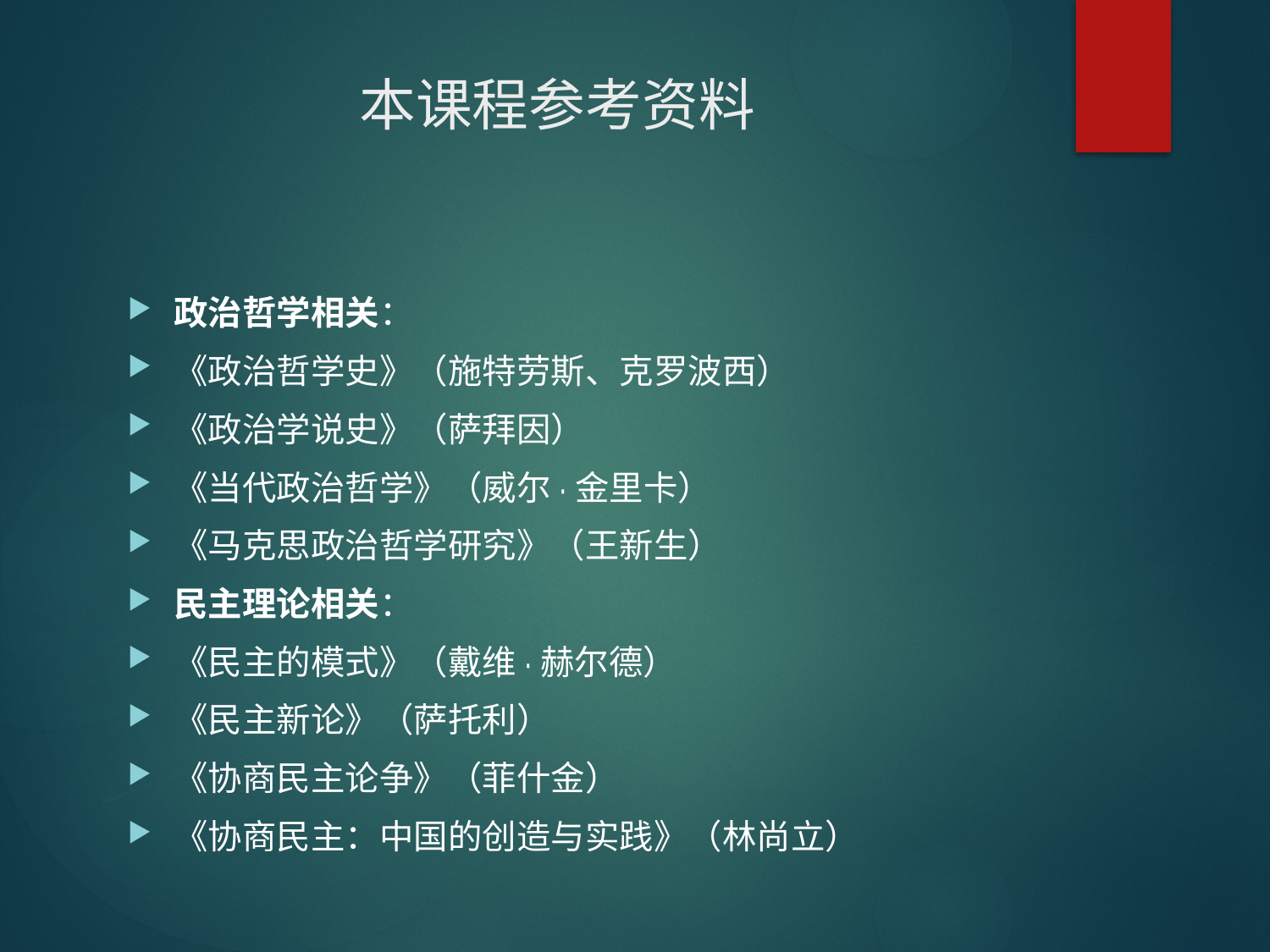

# 本课程参考资料
政治哲学相关：
《政治哲学史》（施特劳斯、克罗波西）
《政治学说史》（萨拜因）
《当代政治哲学》（威尔·金里卡）
《马克思政治哲学研究》（王新生）
民主理论相关：
《民主的模式》（戴维·赫尔德）
《民主新论》（萨托利）
《协商民主论争》（菲什金）
《协商民主：中国的创造与实践》（林尚立）